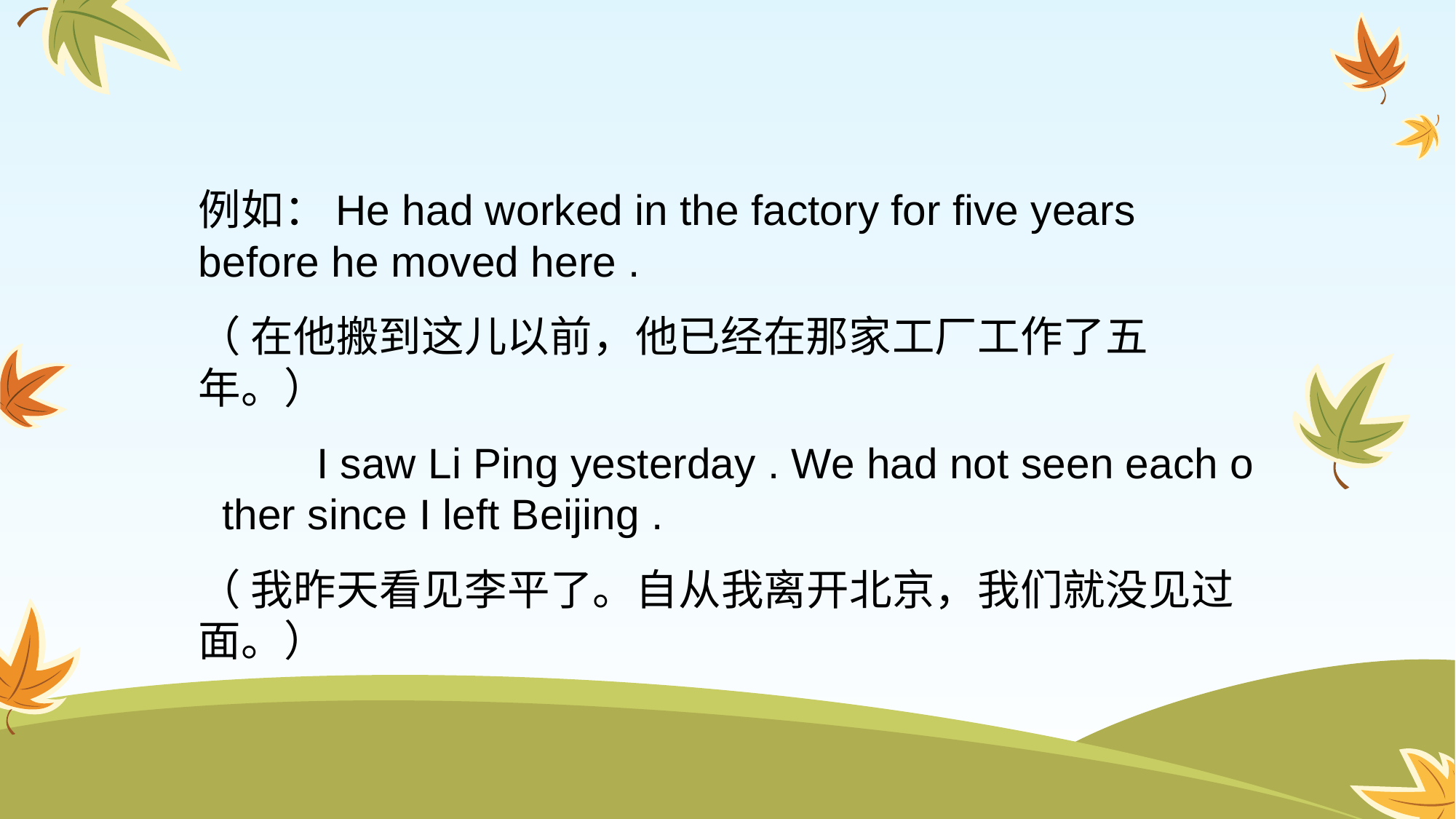

#
例如：He had worked in the factory for five years before he moved here .
（ 在他搬到这儿以前，他已经在那家工厂工作了五年。）
          I saw Li Ping yesterday . We had not seen each o   ther since I left Beijing .
（ 我昨天看见李平了。自从我离开北京，我们就没见过面。）